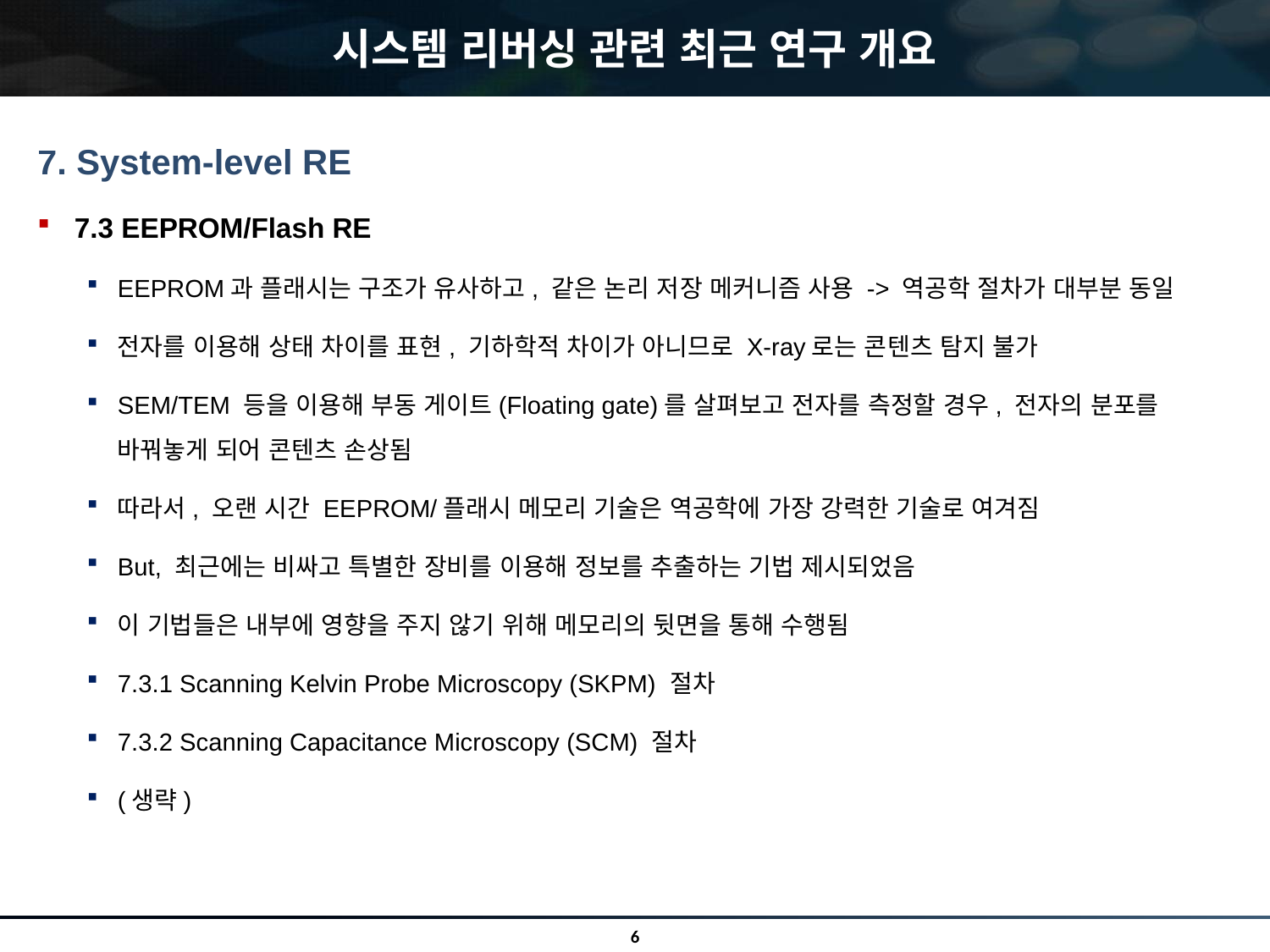

# 시스템 리버싱 관련 최근 연구 개요
7. System-level RE
7.3 EEPROM/Flash RE
EEPROM과 플래시는 구조가 유사하고, 같은 논리 저장 메커니즘 사용 -> 역공학 절차가 대부분 동일
전자를 이용해 상태 차이를 표현, 기하학적 차이가 아니므로 X-ray로는 콘텐츠 탐지 불가
SEM/TEM 등을 이용해 부동 게이트(Floating gate)를 살펴보고 전자를 측정할 경우, 전자의 분포를 바꿔놓게 되어 콘텐츠 손상됨
따라서, 오랜 시간 EEPROM/플래시 메모리 기술은 역공학에 가장 강력한 기술로 여겨짐
But, 최근에는 비싸고 특별한 장비를 이용해 정보를 추출하는 기법 제시되었음
이 기법들은 내부에 영향을 주지 않기 위해 메모리의 뒷면을 통해 수행됨
7.3.1 Scanning Kelvin Probe Microscopy (SKPM) 절차
7.3.2 Scanning Capacitance Microscopy (SCM) 절차
(생략)